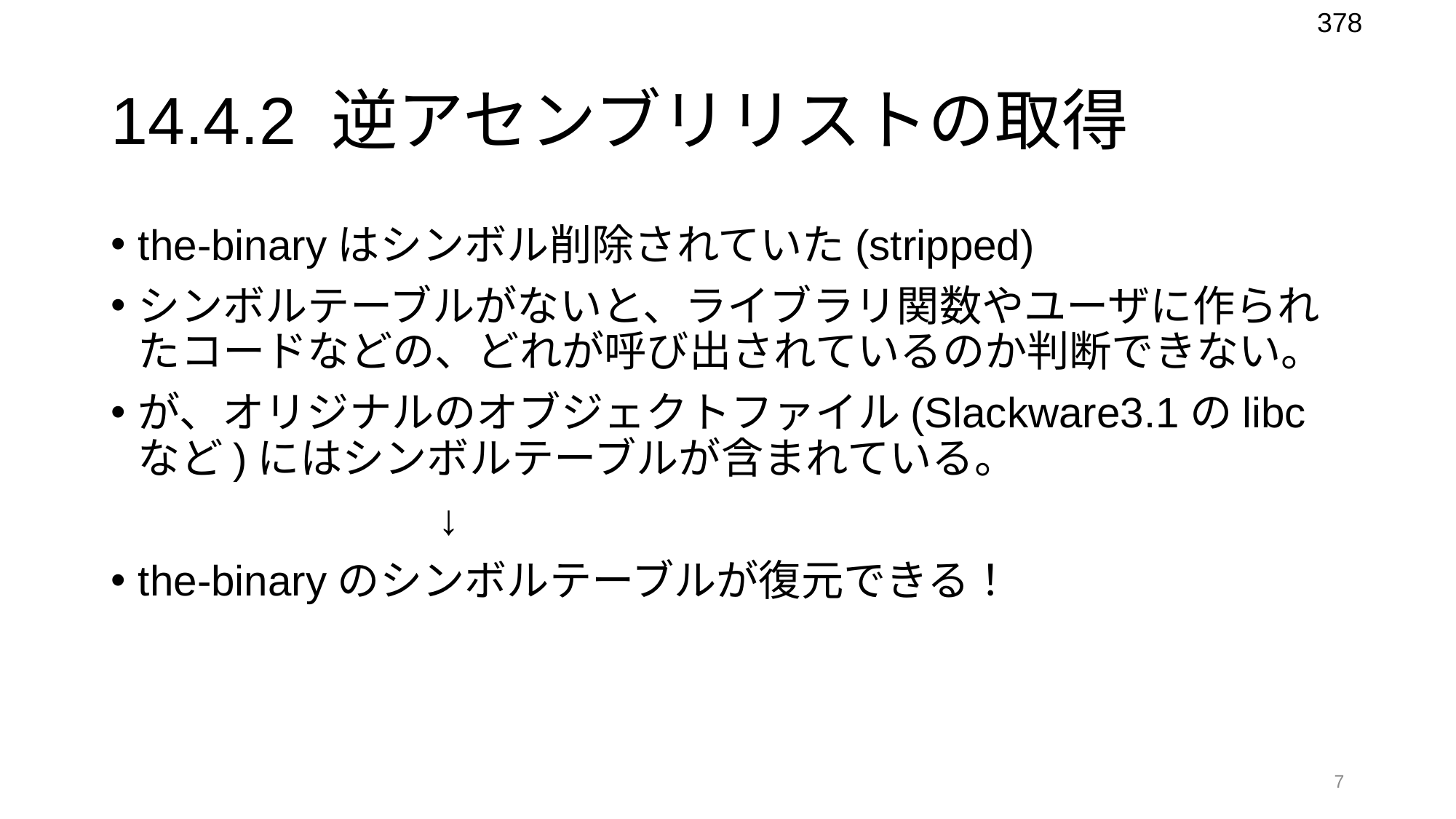

378
# 14.4.2 逆アセンブリリストの取得
the-binaryはシンボル削除されていた(stripped)
シンボルテーブルがないと、ライブラリ関数やユーザに作られたコードなどの、どれが呼び出されているのか判断できない。
が、オリジナルのオブジェクトファイル(Slackware3.1のlibcなど)にはシンボルテーブルが含まれている。
			↓
the-binaryのシンボルテーブルが復元できる！
7